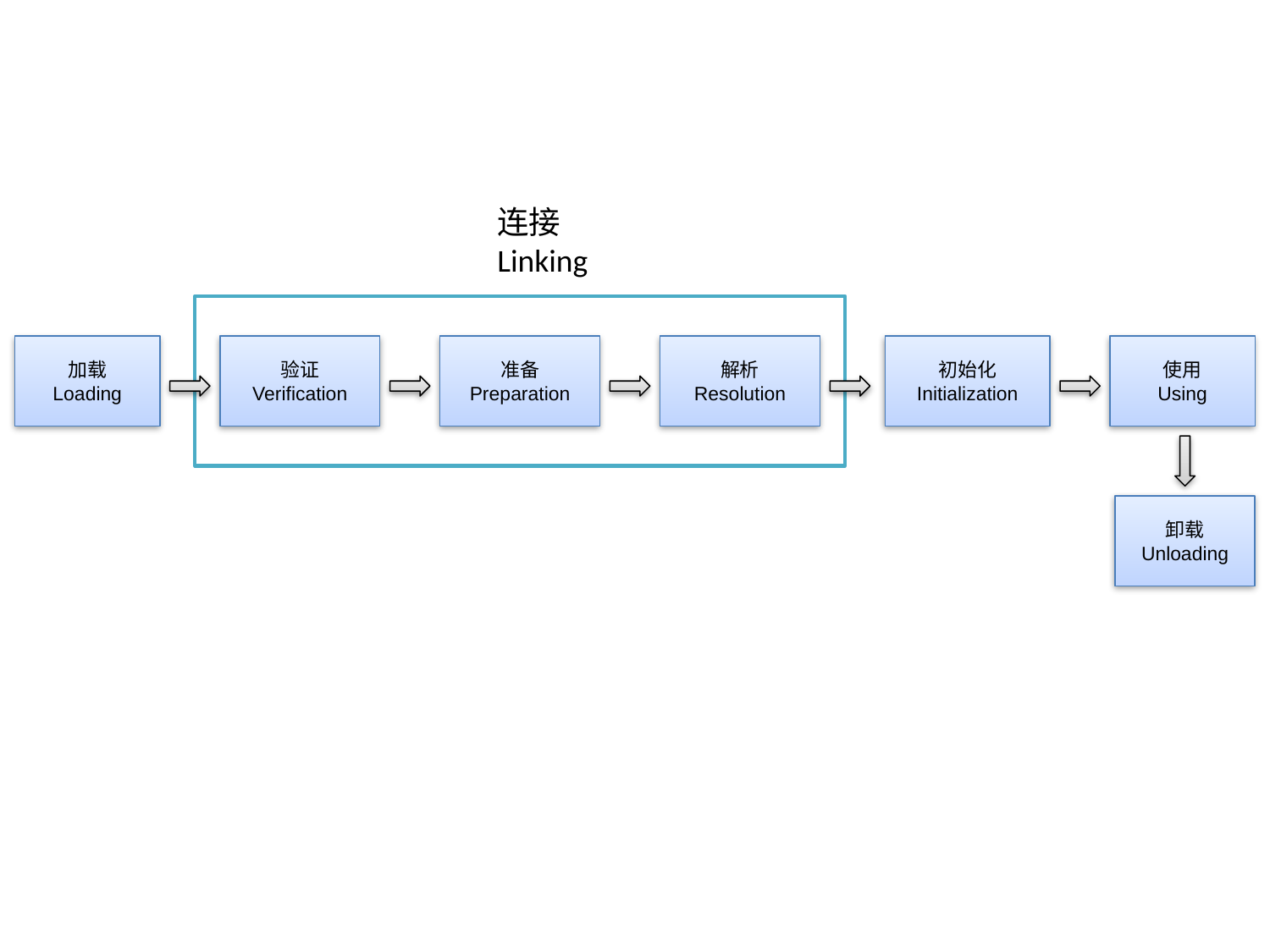

连接
Linking

加载
Loading
验证
Verification
准备
Preparation
解析
Resolution
初始化
Initialization
使用
Using

卸载
Unloading